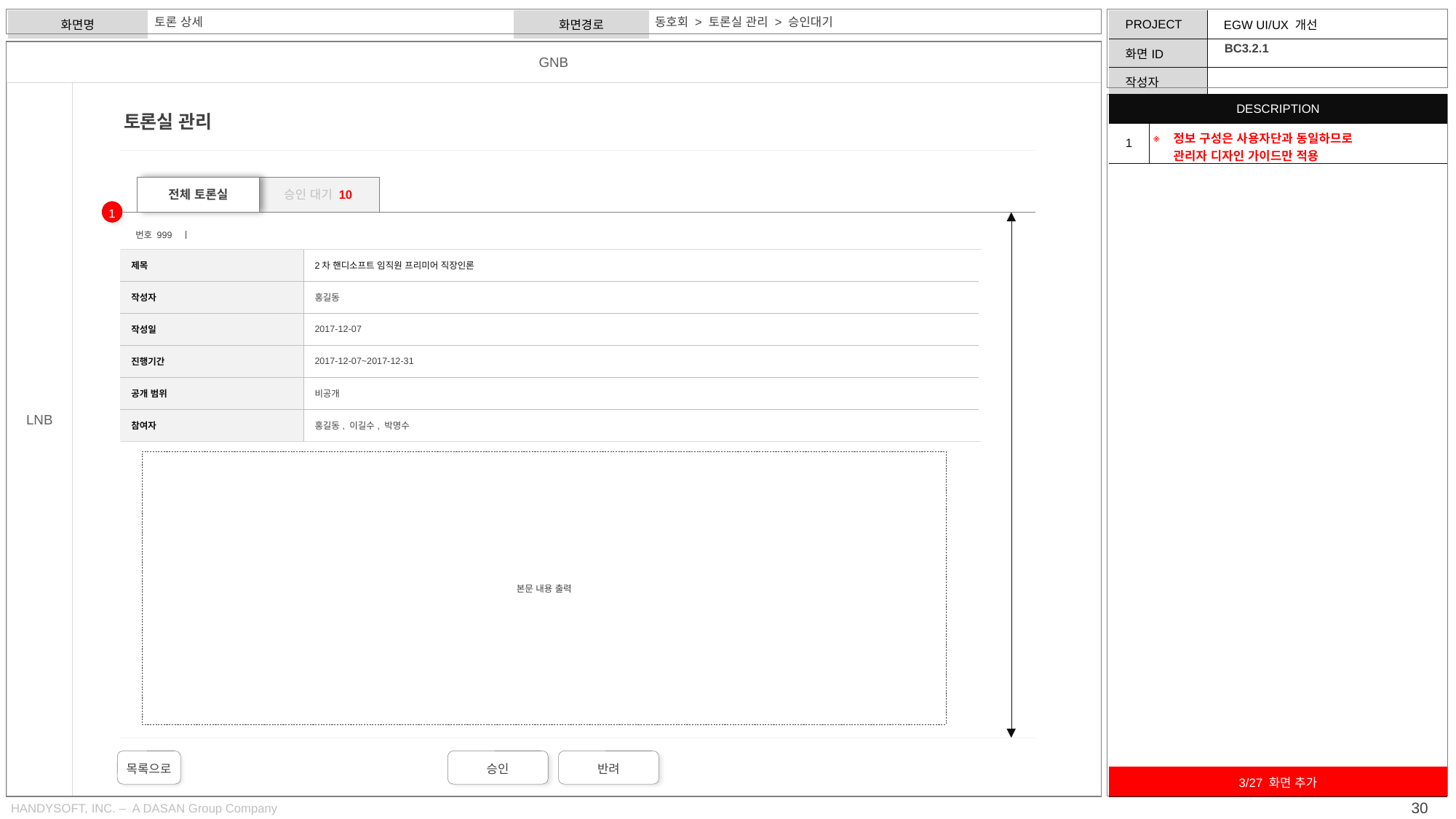

토론 상세
동호회 > 토론실 관리 > 승인대기
BC3.2.1
| DESCRIPTION |  |
| --- | --- |
| 1 | 정보 구성은 사용자단과 동일하므로 관리자 디자인 가이드만 적용 |
토론실 관리
전체 토론실
승인 대기 10
1
번호 999   ㅣ
| 제목 | 2차 핸디소프트 임직원 프리미어 직장인론 |
| --- | --- |
| 작성자 | 홍길동 |
| 작성일 | 2017-12-07 |
| 진행기간 | 2017-12-07~2017-12-31 |
| 공개 범위 | 비공개 |
| 참여자 | 홍길동, 이길수, 박명수 |
본문 내용 출력
목록으로
승인
반려
| 3/27 화면 추가 |
| --- |